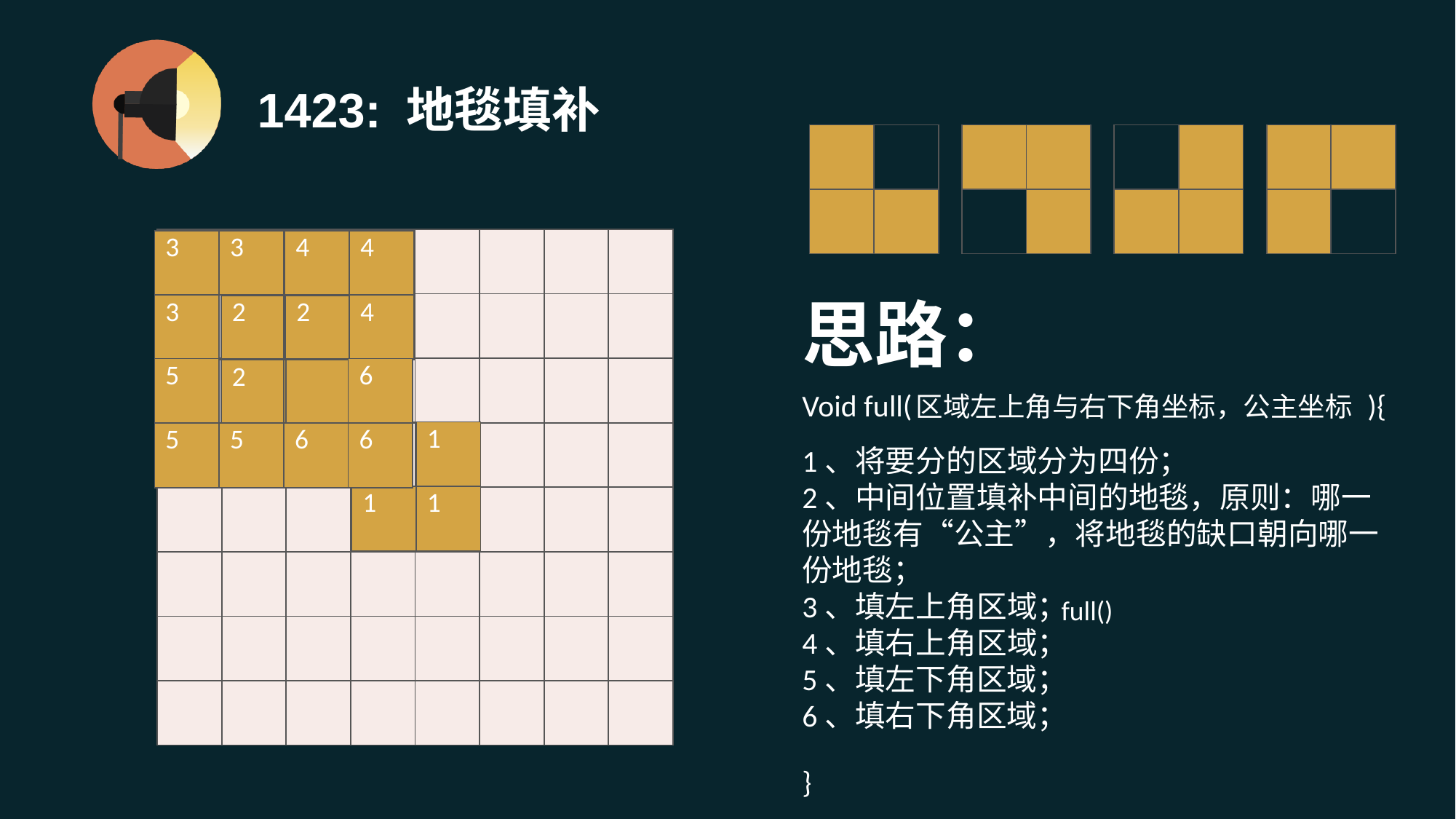

# 1423: 地毯填补
|  |  |
| --- | --- |
|  |  |
|  |  |
| --- | --- |
|  |  |
|  |  |
| --- | --- |
|  |  |
|  |  |
| --- | --- |
|  |  |
|  |  |  |  |  |  |  |  |
| --- | --- | --- | --- | --- | --- | --- | --- |
|  |  |  |  |  |  |  |  |
|  |  |  |  |  |  |  |  |
|  |  |  |  |  |  |  |  |
|  |  |  |  |  |  |  |  |
|  |  |  |  |  |  |  |  |
|  |  |  |  |  |  |  |  |
|  |  |  |  |  |  |  |  |
| 3 | 3 |
| --- | --- |
| 3 |  |
| 4 | 4 |
| --- | --- |
|  | 4 |
思路：

1、将要分的区域分为四份；
2、中间位置填补中间的地毯，原则：哪一份地毯有“公主”，将地毯的缺口朝向哪一份地毯；
3、填左上角区域；
4、填右上角区域；
5、填左下角区域；
6、填右下角区域；
| 2 | 2 |
| --- | --- |
| 2 |  |
|  | 6 |
| --- | --- |
| 6 | 6 |
| 5 |  |
| --- | --- |
| 5 | 5 |
Void full(                                                                  ){
区域左上角与右下角坐标，公主坐标
|  | 1 |
| --- | --- |
| 1 | 1 |
full()
}